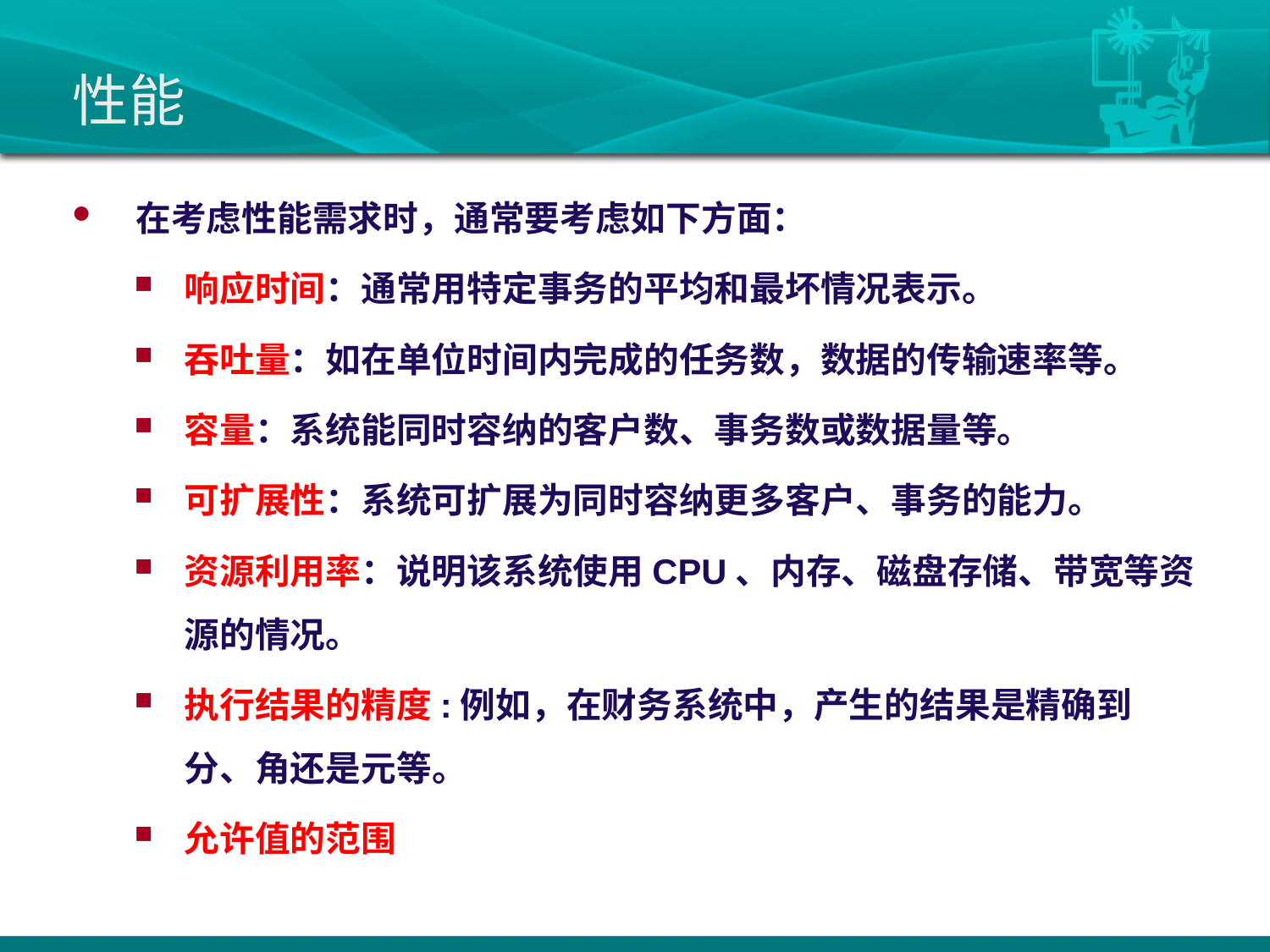

# 性能
在考虑性能需求时，通常要考虑如下方面：
响应时间：通常用特定事务的平均和最坏情况表示。
吞吐量：如在单位时间内完成的任务数，数据的传输速率等。
容量：系统能同时容纳的客户数、事务数或数据量等。
可扩展性：系统可扩展为同时容纳更多客户、事务的能力。
资源利用率：说明该系统使用CPU、内存、磁盘存储、带宽等资源的情况。
执行结果的精度:例如，在财务系统中，产生的结果是精确到分、角还是元等。
允许值的范围